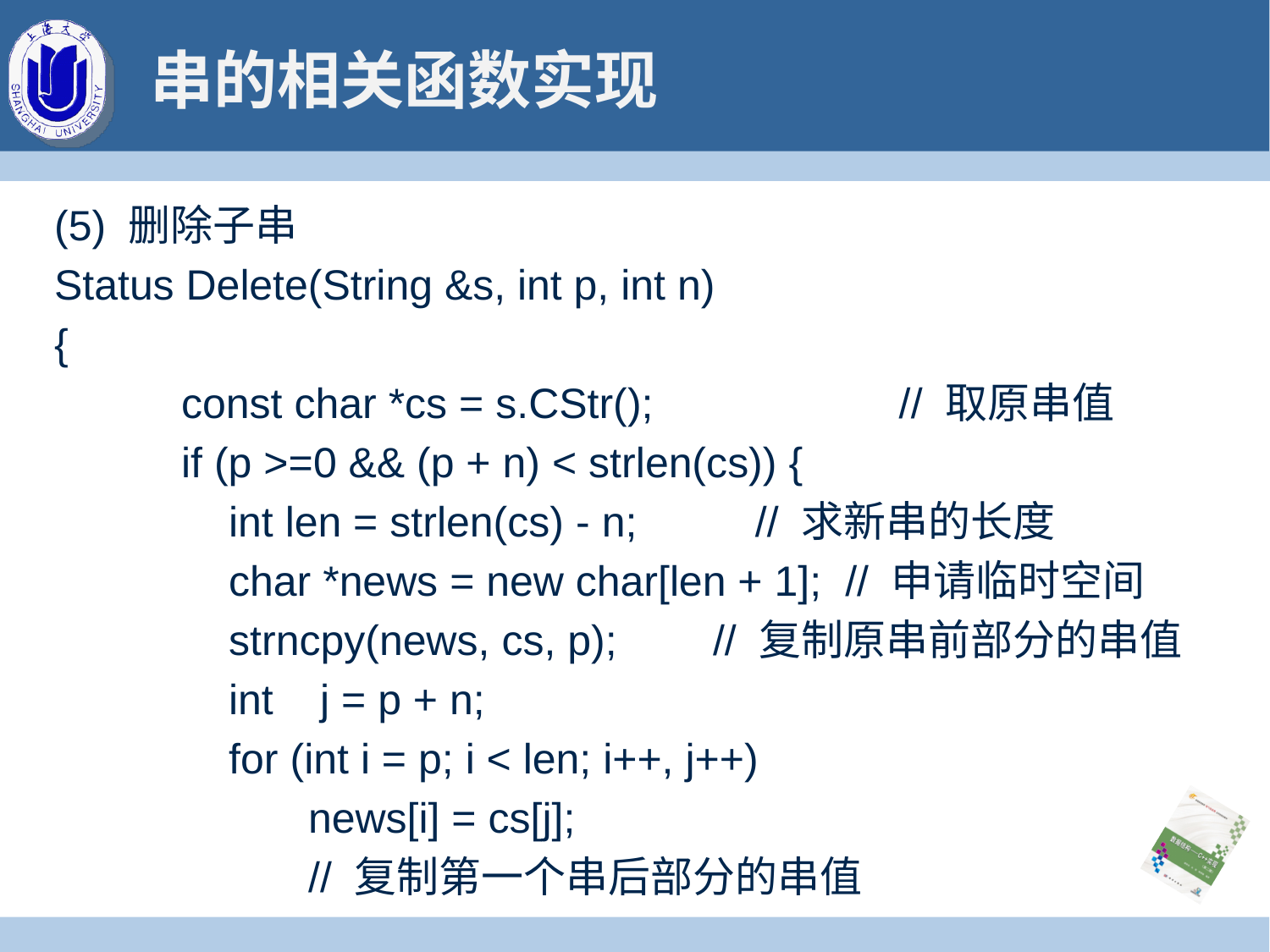

# 串的相关函数实现
(5) 删除子串
Status Delete(String &s, int p, int n)
{
    	const char *cs = s.CStr();		       // 取原串值
	if (p >=0 && (p + n) < strlen(cs)) {
    	    int len = strlen(cs) - n;          // 求新串的长度
     	    char *news = new char[len + 1];  // 申请临时空间
	    strncpy(news, cs, p);	  // 复制原串前部分的串值
	    int	 j = p + n;
	    for (int i = p; i < len; i++, j++)
	    	news[i] = cs[j];
         		// 复制第一个串后部分的串值